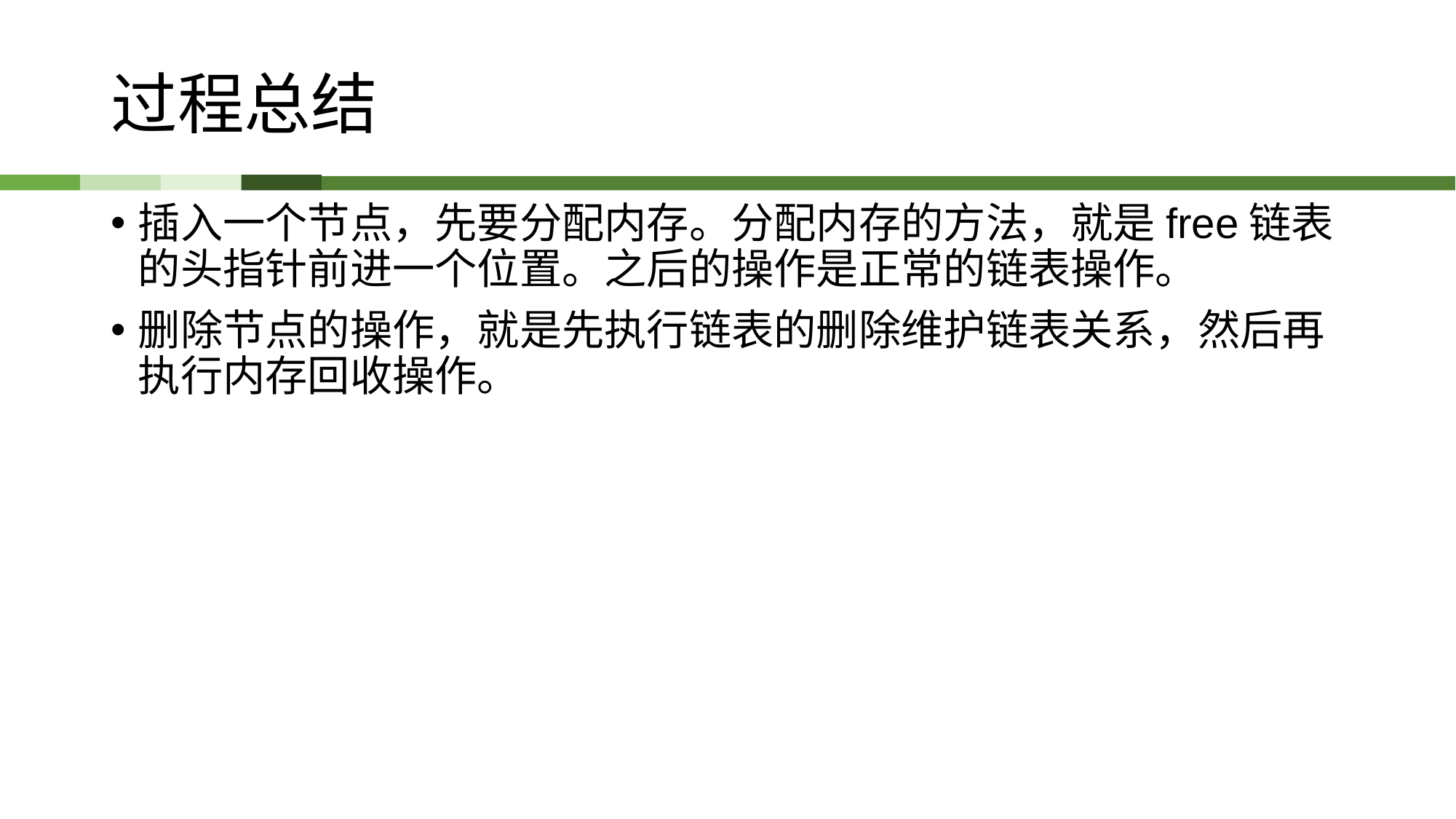

# 过程总结
插入一个节点，先要分配内存。分配内存的方法，就是free链表的头指针前进一个位置。之后的操作是正常的链表操作。
删除节点的操作，就是先执行链表的删除维护链表关系，然后再执行内存回收操作。